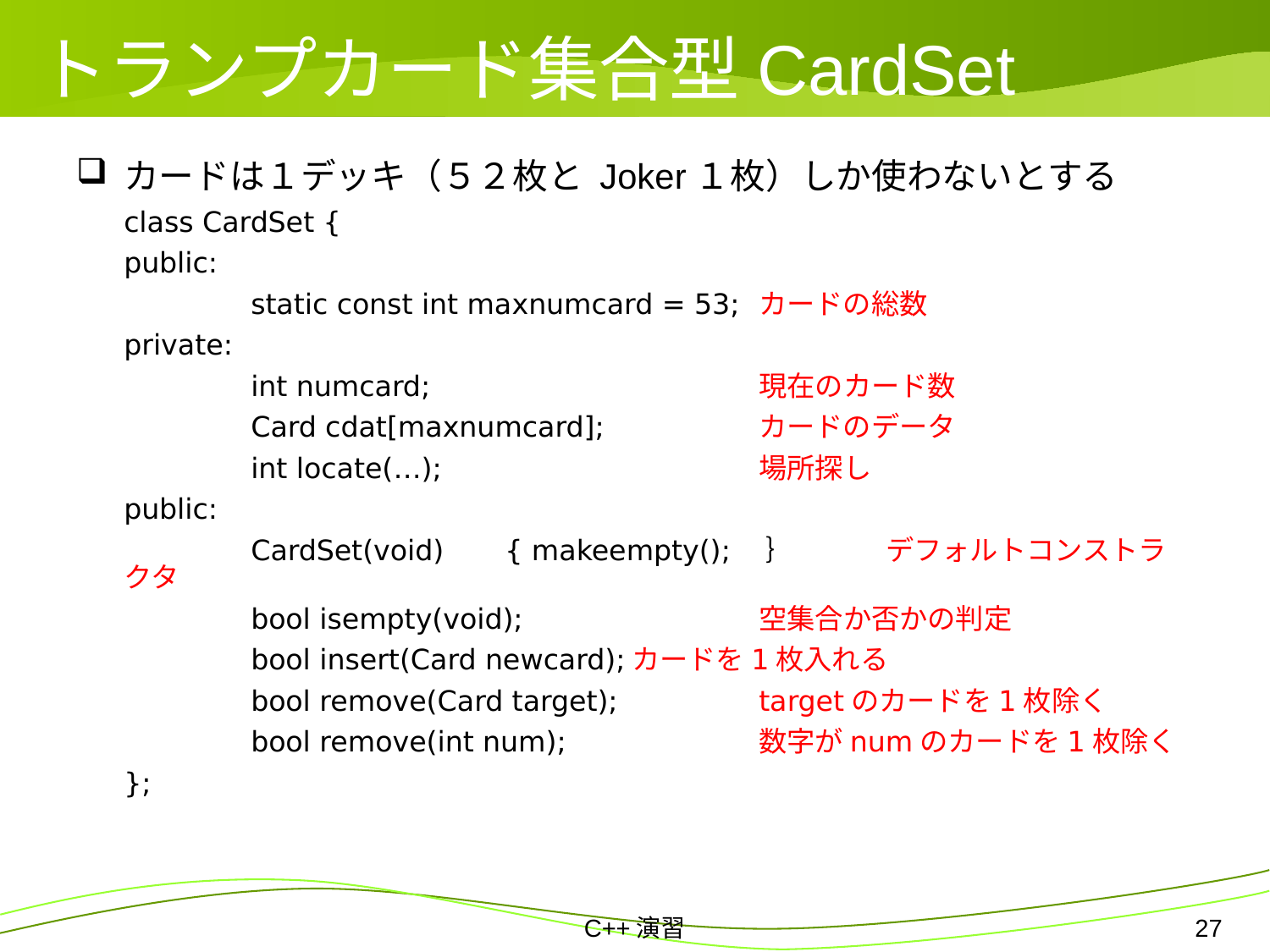

# トランプカード集合型CardSet
カードは１デッキ（５２枚と Joker１枚）しか使わないとする
	class CardSet {
	public:
		static const int maxnumcard = 53;	カードの総数
	private:
		int numcard;			現在のカード数
		Card cdat[maxnumcard];		カードのデータ
		int locate(…);			場所探し
	public:
		CardSet(void)	{ makeempty();　｝ 	デフォルトコンストラクタ
		bool isempty(void);		空集合か否かの判定
		bool insert(Card newcard);	カードを1枚入れる
		bool remove(Card target);		targetのカードを1枚除く
		bool remove(int num);		数字がnumのカードを1枚除く
	};
C++演習
27